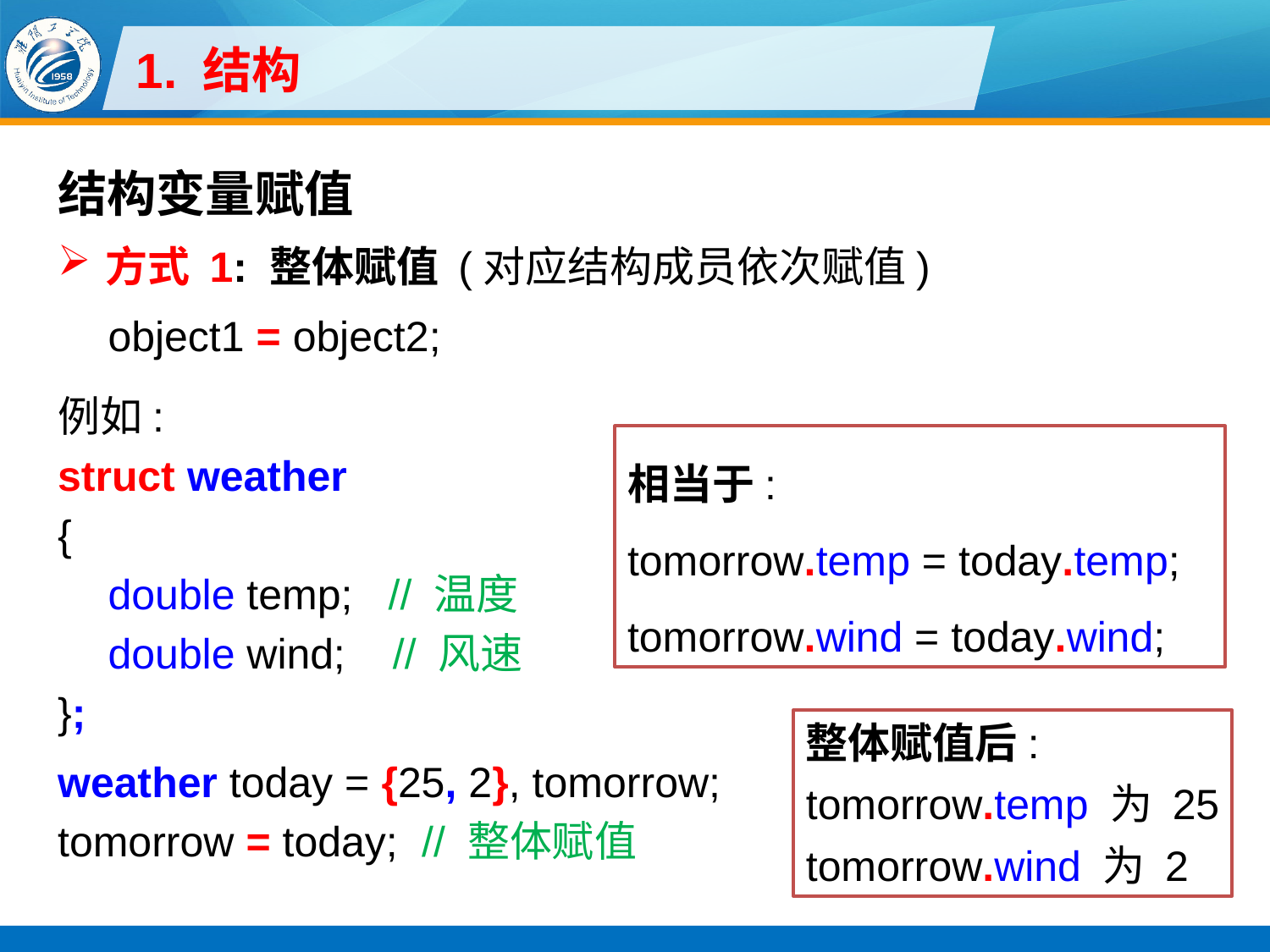

# 1. 结构
结构变量赋值
方式 1: 整体赋值 (对应结构成员依次赋值)
object1 = object2;
例如:
struct weather
{
double temp;   // 温度
double wind;    // 风速
};
weather today = {25, 2}, tomorrow;
tomorrow = today;  // 整体赋值
相当于:
tomorrow.temp = today.temp;
tomorrow.wind = today.wind;
整体赋值后:
tomorrow.temp 为 25
tomorrow.wind 为 2